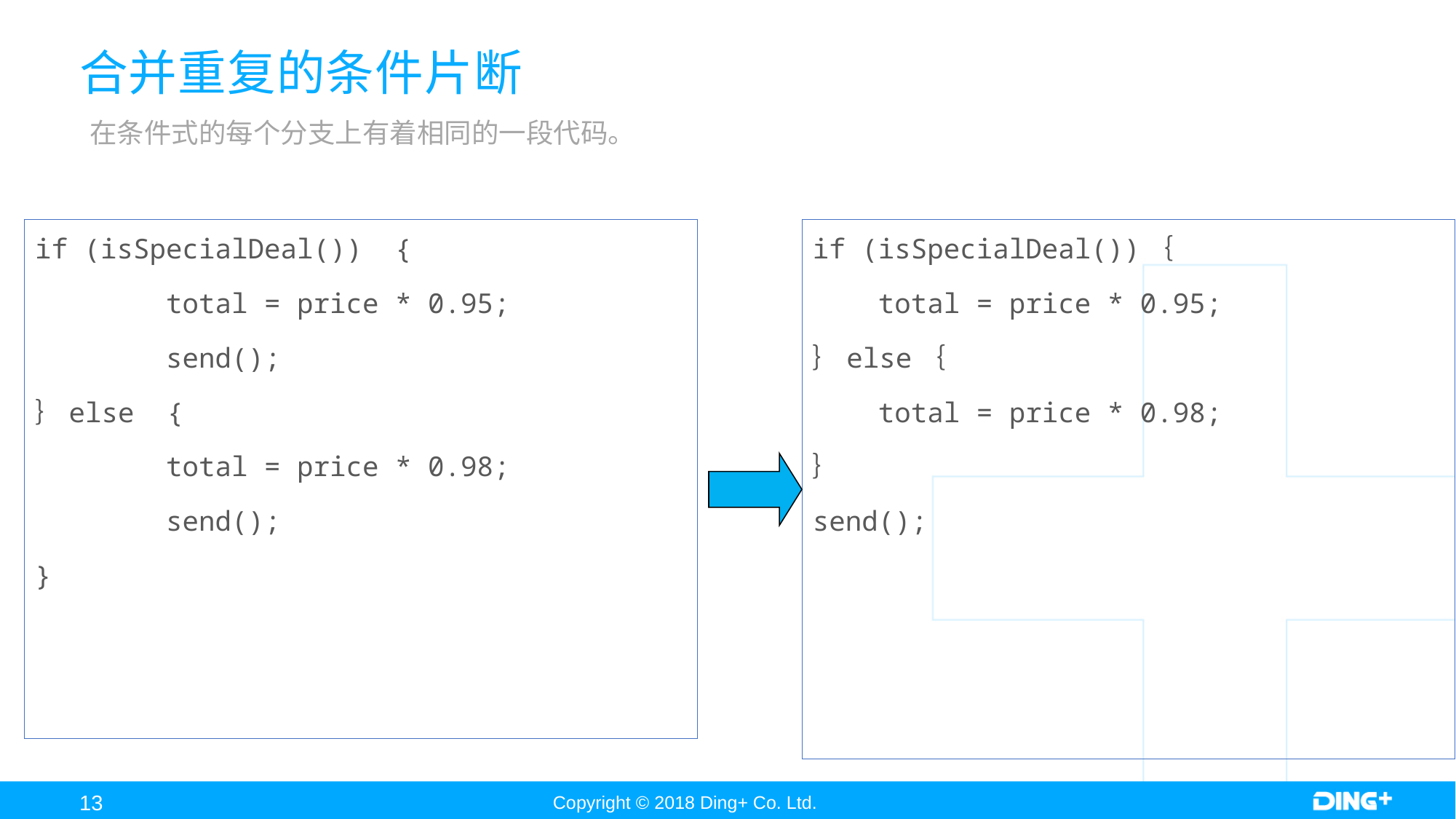

# 合并重复的条件片断
在条件式的每个分支上有着相同的一段代码。
if (isSpecialDeal())  {
        total = price * 0.95;
        send();
｝else  {
        total = price * 0.98;
        send();
}
if (isSpecialDeal())｛
    total = price * 0.95;
｝else｛
    total = price * 0.98;
｝
send();

13
Copyright © 2018 Ding+ Co. Ltd.